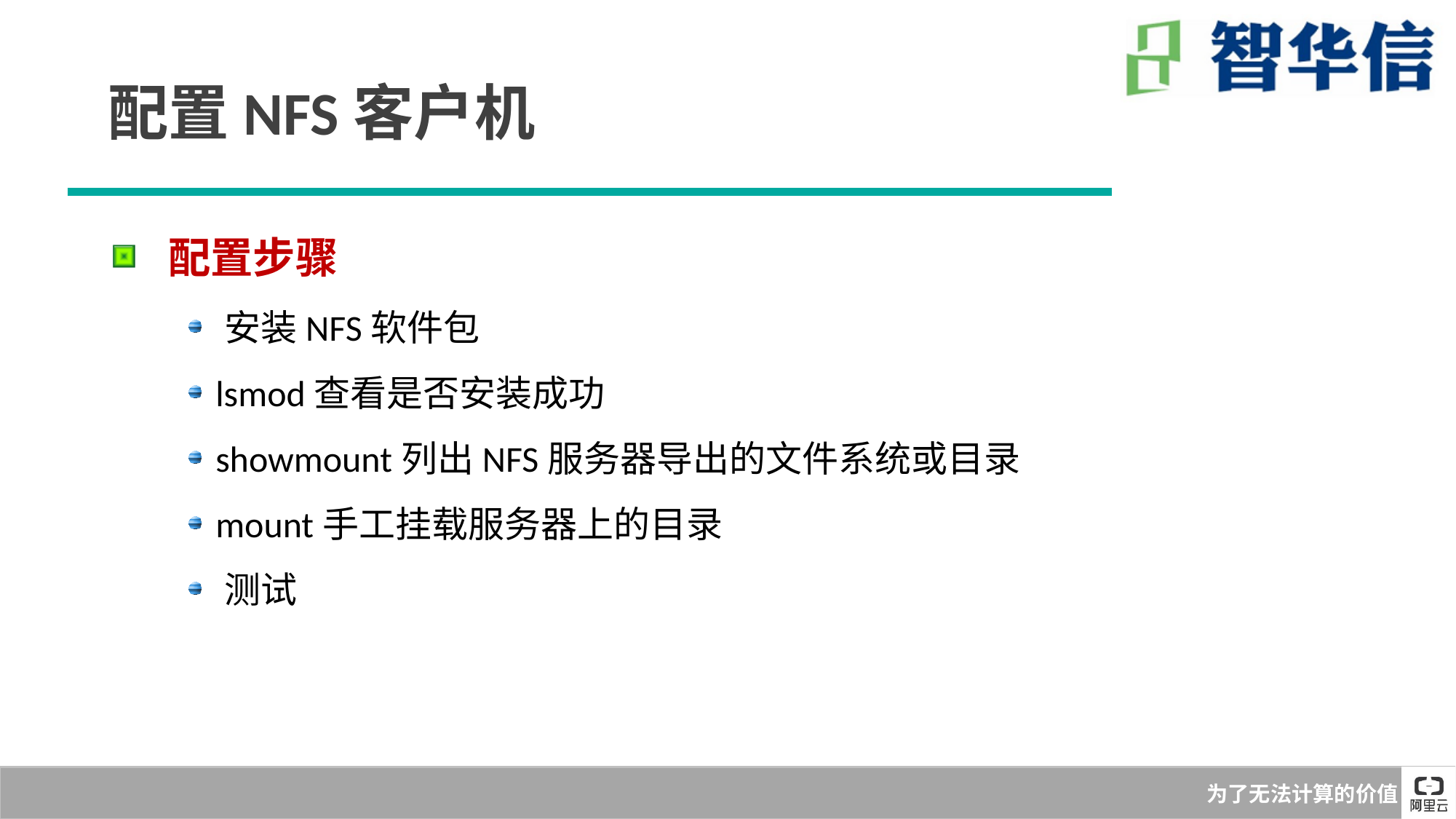

配置NFS客户机
  配置步骤
 安装NFS软件包
 lsmod查看是否安装成功
 showmount列出NFS服务器导出的文件系统或目录
 mount手工挂载服务器上的目录
 测试